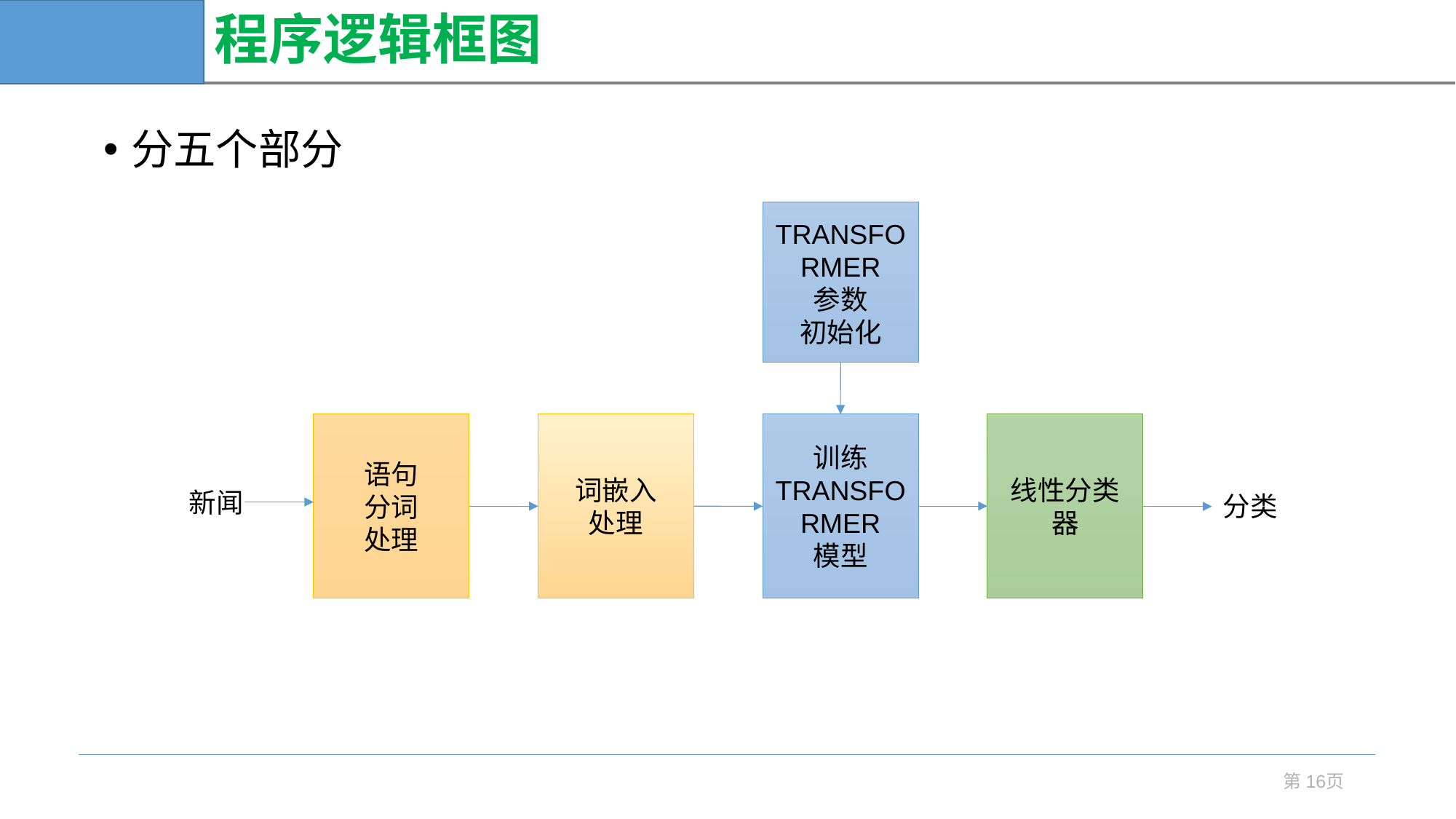

# 程序逻辑框图
分五个部分
TRANSFORMER
参数
初始化
语句
分词
处理
词嵌入
处理
训练
TRANSFORMER
模型
线性分类器
新闻
分类
第16页